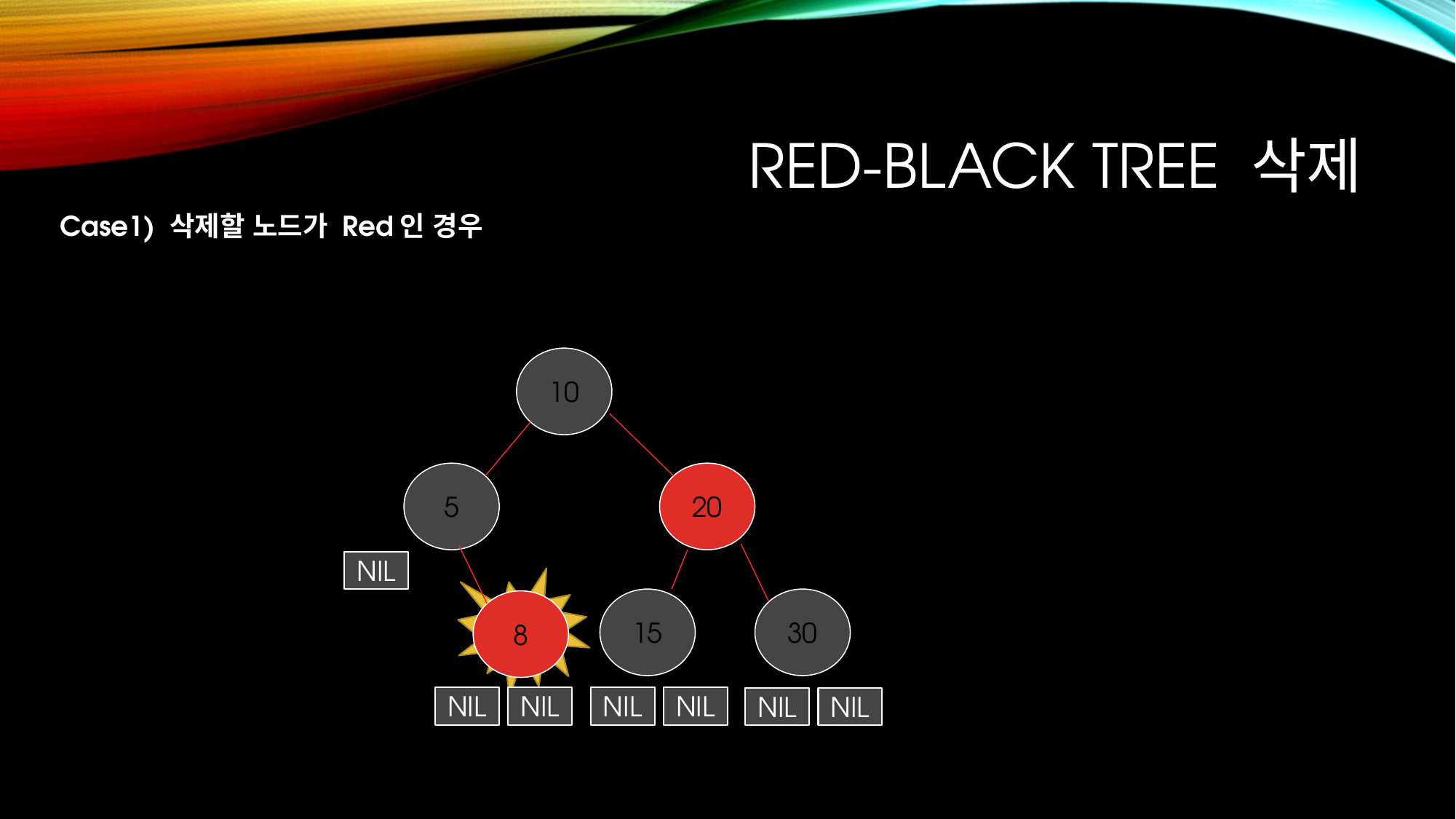

# Red-black tree 삭제
Case1) 삭제할 노드가 Red인 경우
10
5
20
NIL

15
30
8
NIL
NIL
NIL
NIL
NIL
NIL